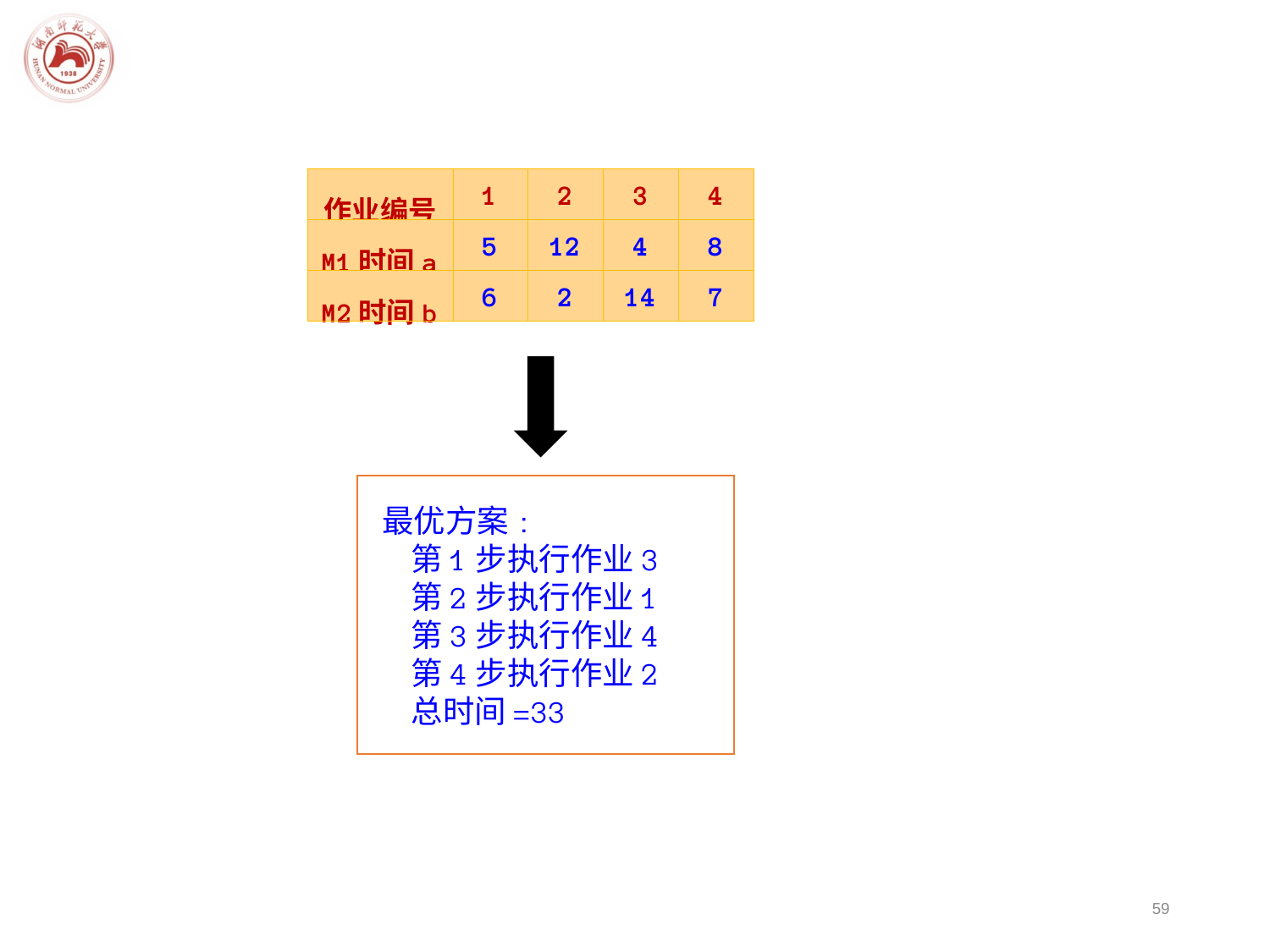

| 作业编号 | 1 | 2 | 3 | 4 |
| --- | --- | --- | --- | --- |
| M1时间a | 5 | 12 | 4 | 8 |
| M2时间b | 6 | 2 | 14 | 7 |

最优方案:
   第1步执行作业3
   第2步执行作业1
   第3步执行作业4
   第4步执行作业2
   总时间=33
59